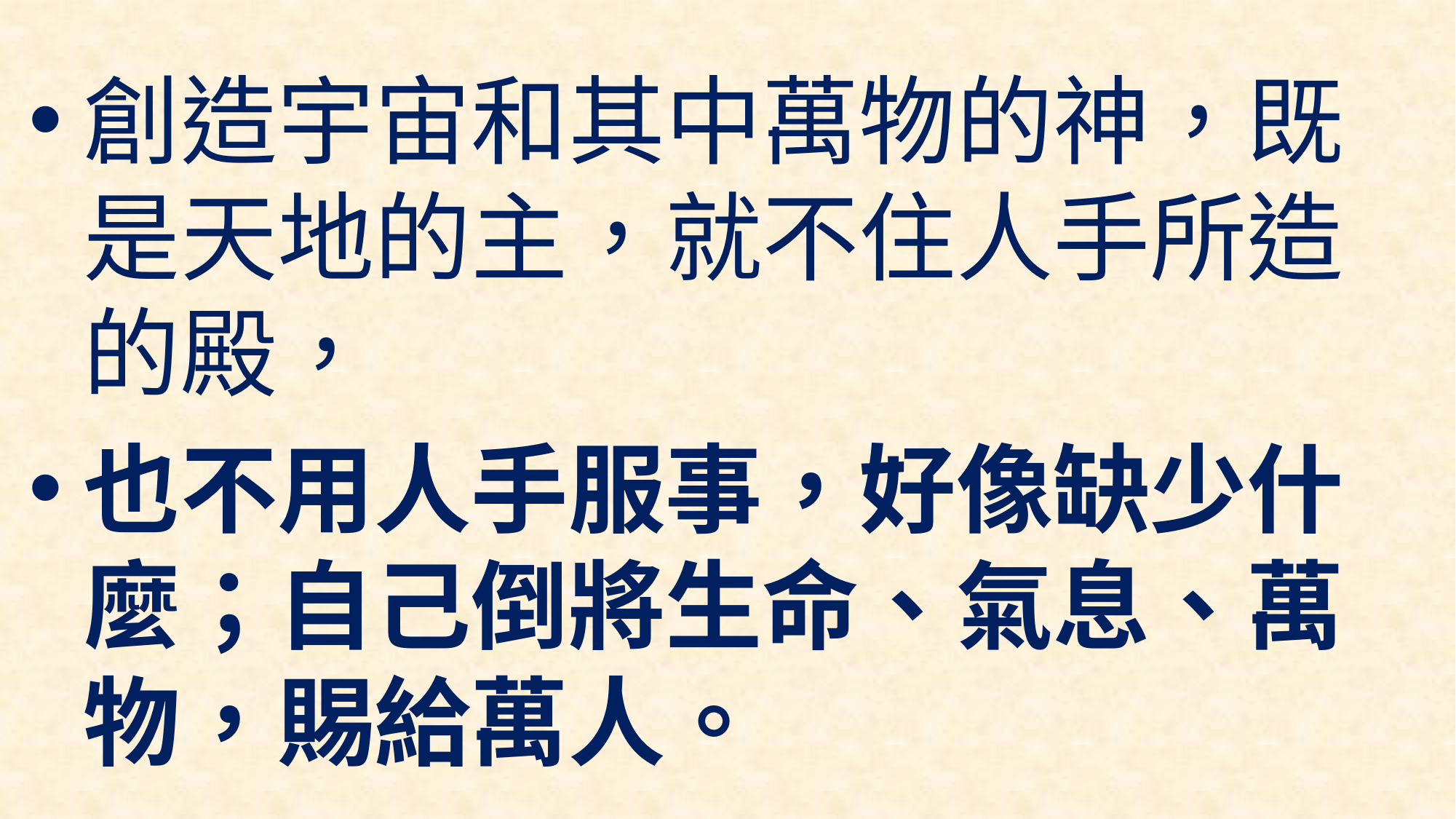

創造宇宙和其中萬物的神，既是天地的主，就不住人手所造的殿，
也不用人手服事，好像缺少什麼；自己倒將生命、氣息、萬物，賜給萬人。